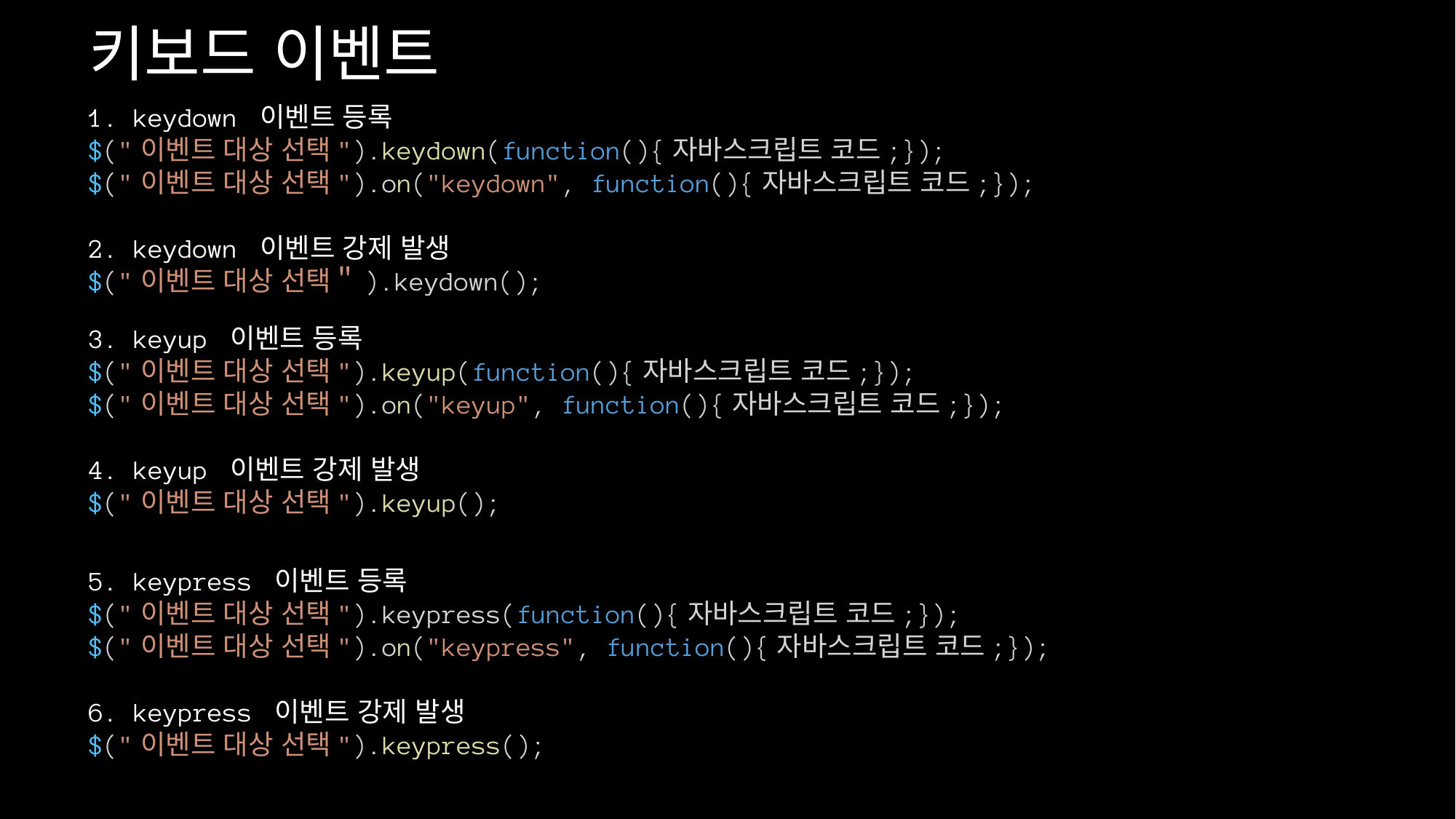

키보드 이벤트
1. keydown 이벤트 등록
$("이벤트 대상 선택").keydown(function(){자바스크립트 코드;});
$("이벤트 대상 선택").on("keydown", function(){자바스크립트 코드;});

2. keydown 이벤트 강제 발생
$("이벤트 대상 선택＂).keydown();
3. keyup 이벤트 등록
$("이벤트 대상 선택").keyup(function(){자바스크립트 코드;});
$("이벤트 대상 선택").on("keyup", function(){자바스크립트 코드;});

4. keyup 이벤트 강제 발생
$("이벤트 대상 선택").keyup();
5. keypress 이벤트 등록
$("이벤트 대상 선택").keypress(function(){자바스크립트 코드;});
$("이벤트 대상 선택").on("keypress", function(){자바스크립트 코드;});

6. keypress 이벤트 강제 발생
$("이벤트 대상 선택").keypress();